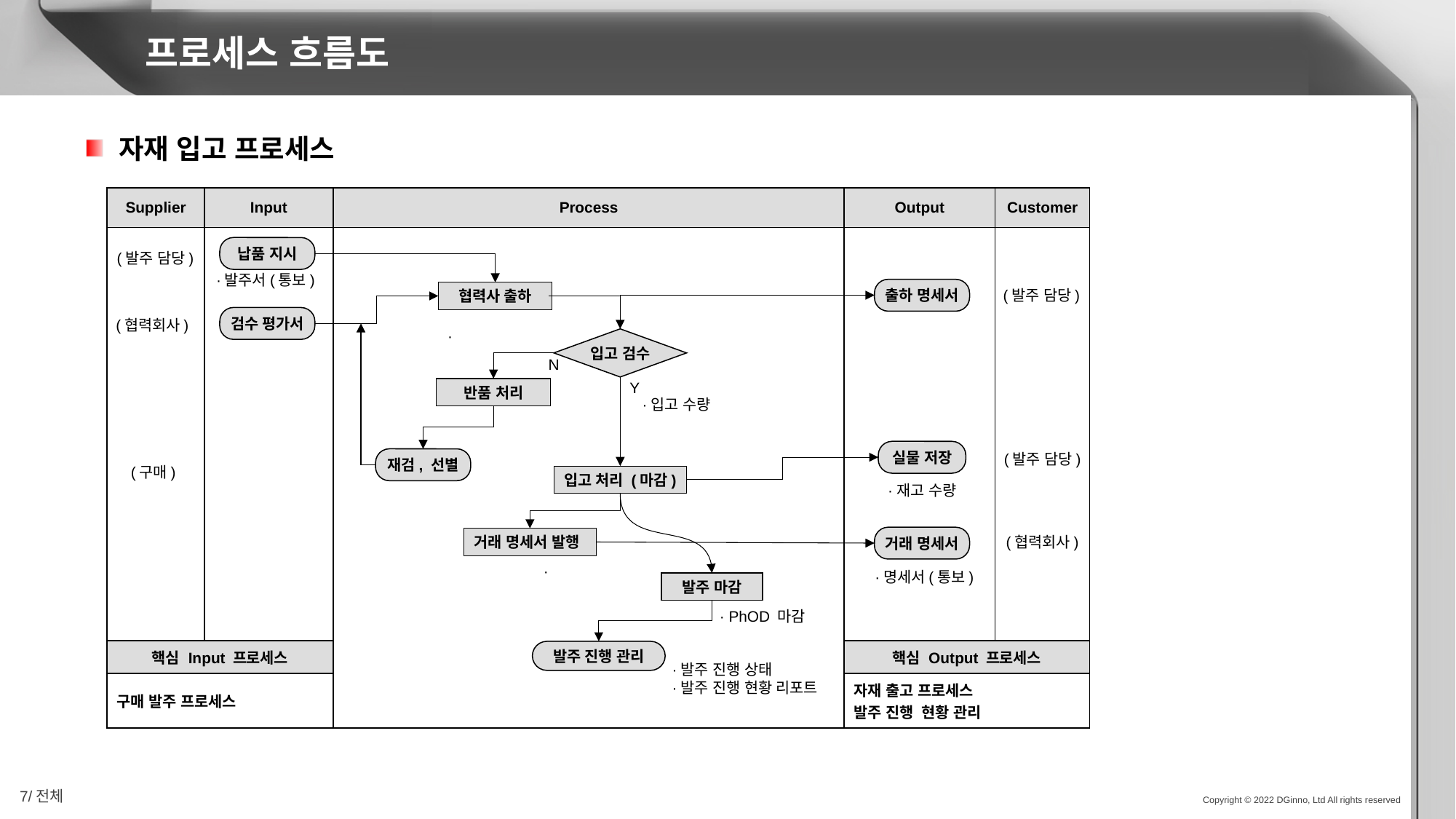

프로세스 흐름도
 자재 입고 프로세스
| Supplier | Input | Process | Output | Customer |
| --- | --- | --- | --- | --- |
|  |  |  |  |  |
| 핵심 Input 프로세스 |  |  | 핵심 Output 프로세스 |  |
| 구매 발주 프로세스 |  |  | 자재 출고 프로세스 발주 진행 현황 관리 |  |
납품 지시
(발주 담당)
·발주서(통보)
출하 명세서
협력사 출하
(발주 담당)
검수 평가서
(협력회사)
·
입고 검수
N
Y
반품 처리
·입고 수량
실물 저장
(발주 담당)
재검, 선별
(구매)
입고 처리 (마감)
·재고 수량
거래 명세서
거래 명세서 발행
(협력회사)
·
·명세서(통보)
발주 마감
· PhOD 마감
발주 진행 관리
·발주 진행 상태
·발주 진행 현황 리포트